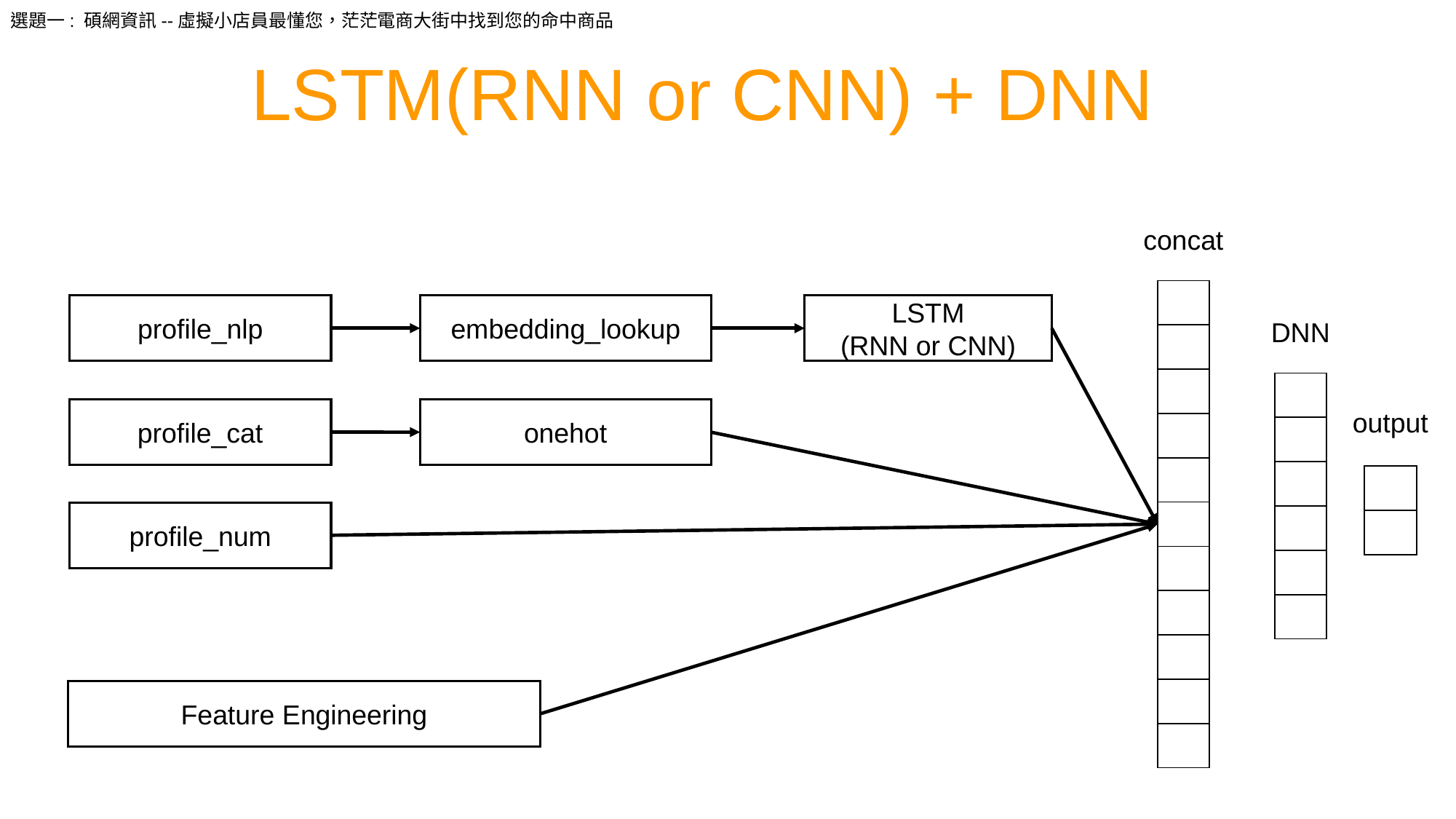

選題一: 碩網資訊--虛擬小店員最懂您，茫茫電商大街中找到您的命中商品
# LSTM(RNN or CNN) + DNN
concat
|  |
| --- |
|  |
|  |
|  |
|  |
|  |
|  |
|  |
|  |
|  |
|  |
profile_nlp
embedding_lookup
LSTM
(RNN or CNN)
DNN
|  |
| --- |
|  |
|  |
|  |
|  |
|  |
profile_cat
onehot
output
|  |
| --- |
|  |
profile_num
Feature Engineering